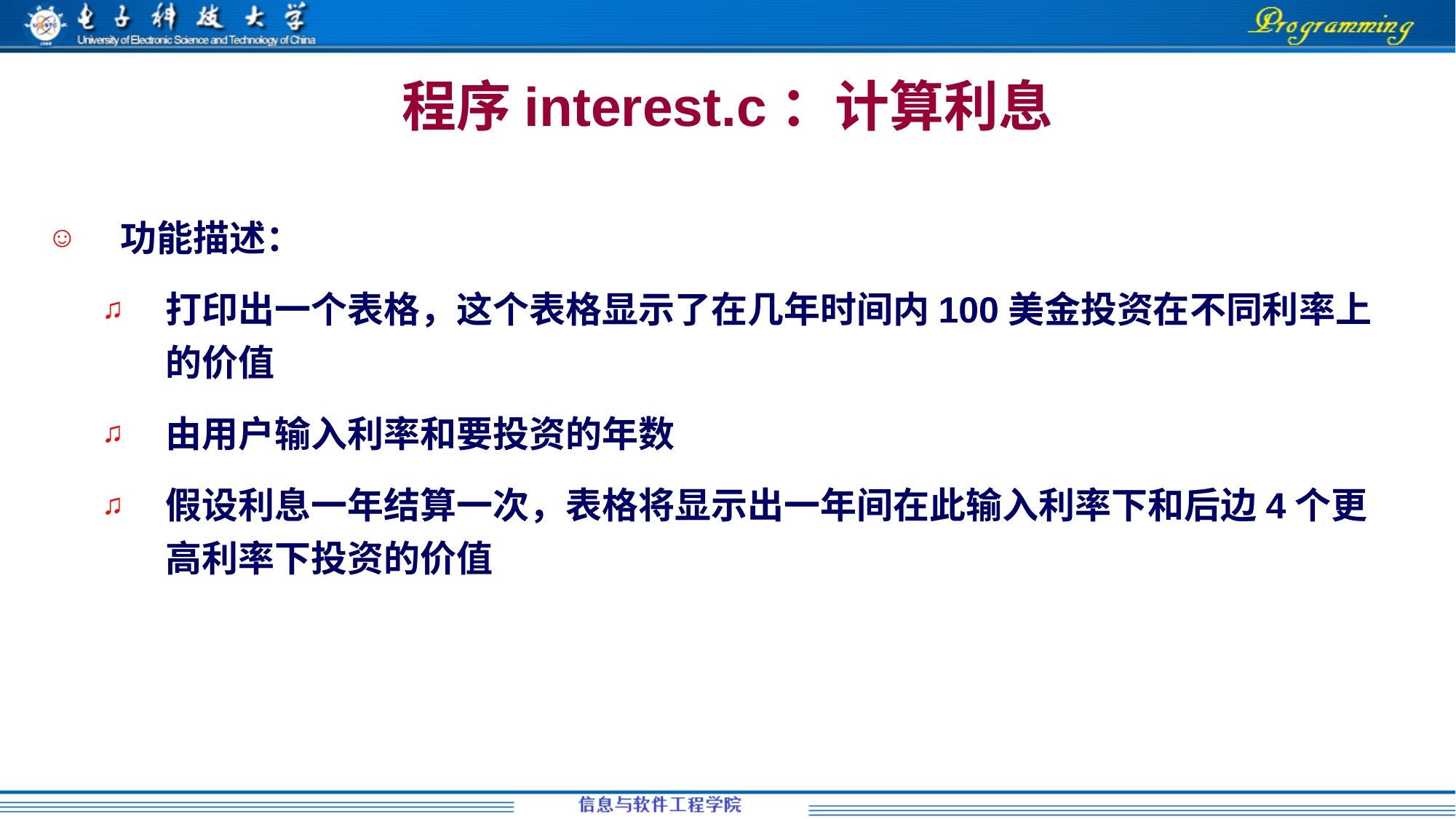

程序interest.c：计算利息
功能描述：
打印出一个表格，这个表格显示了在几年时间内100美金投资在不同利率上的价值
由用户输入利率和要投资的年数
假设利息一年结算一次，表格将显示出一年间在此输入利率下和后边4个更高利率下投资的价值